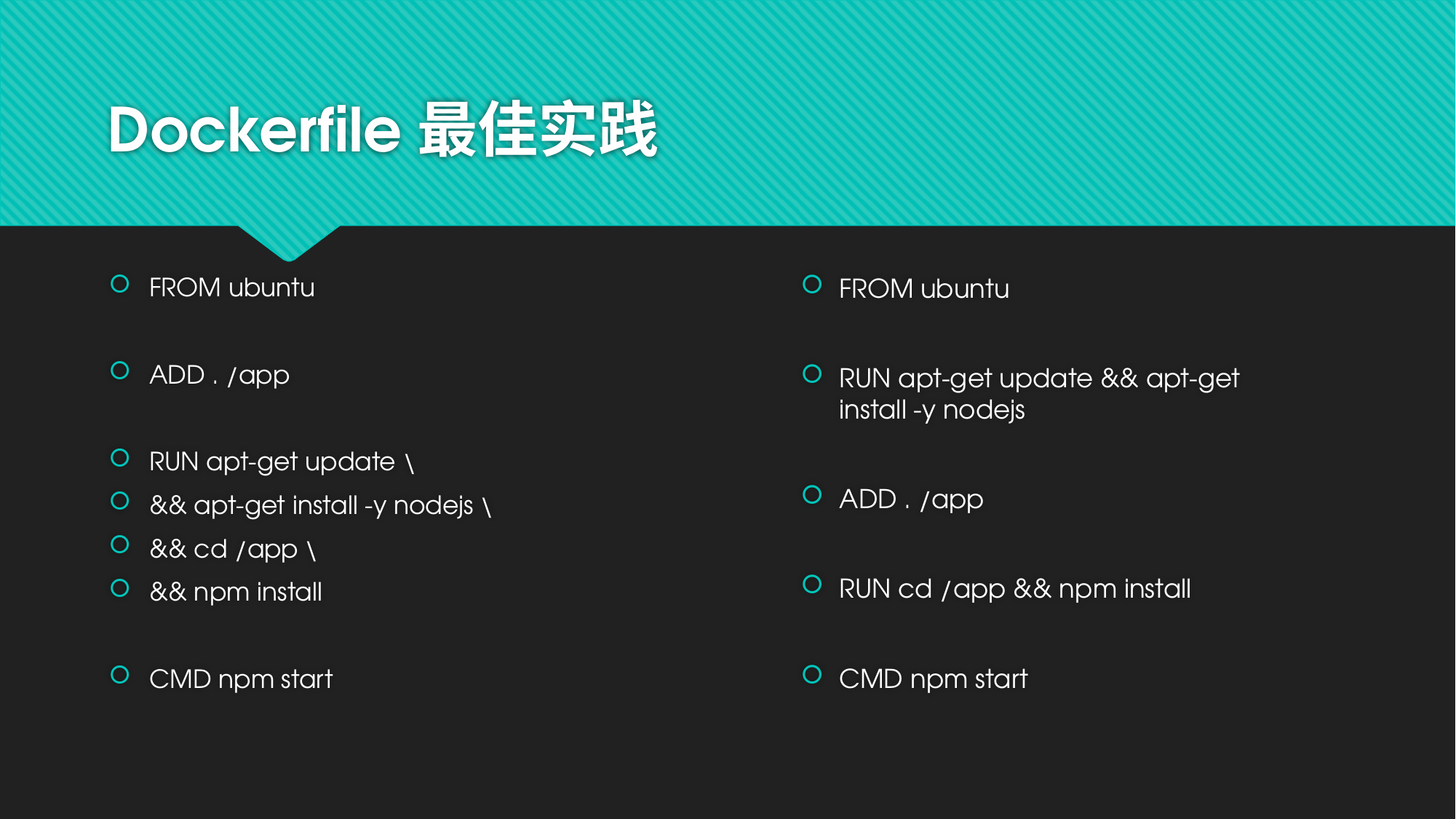

# Dockerfile最佳实践
FROM ubuntu

RUN apt-get update && apt-get install -y nodejs

ADD . /app

RUN cd /app && npm install

CMD npm start
FROM ubuntu

ADD . /app

RUN apt-get update \
&& apt-get install -y nodejs \
&& cd /app \
&& npm install

CMD npm start